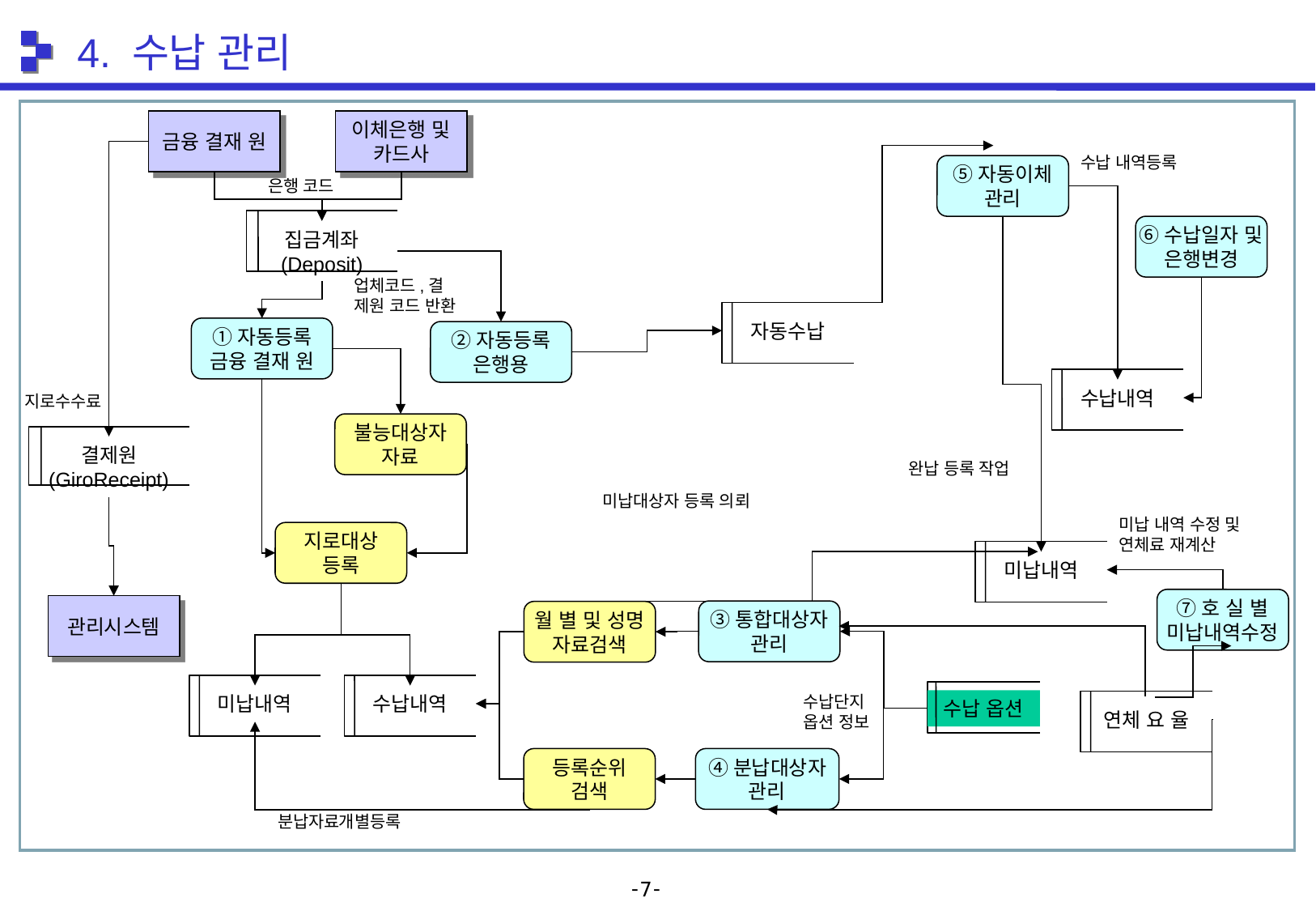

4. 수납 관리

금융 결재 원
이체은행 및
카드사
수납 내역등록
⑤자동이체
관리
은행 코드

집금계좌
(Deposit)

⑥수납일자 및
은행변경
업체코드,결 제원 코드 반환

자동수납

①자동등록
금융 결재 원
②자동등록
은행용

수납내역

지로수수료
불능대상자
자료

결제원
(GiroReceipt)

완납 등록 작업
미납대상자 등록 의뢰
미납 내역 수정 및 연체료 재계산
지로대상
등록

미납내역

⑦호 실 별
미납내역수정
관리시스템
③통합대상자
관리
월 별 및 성명
자료검색

미납내역

수납내역

수납 옵션

수납단지
옵션 정보

연체 요 율

등록순위
검색
④분납대상자
관리
분납자료개별등록